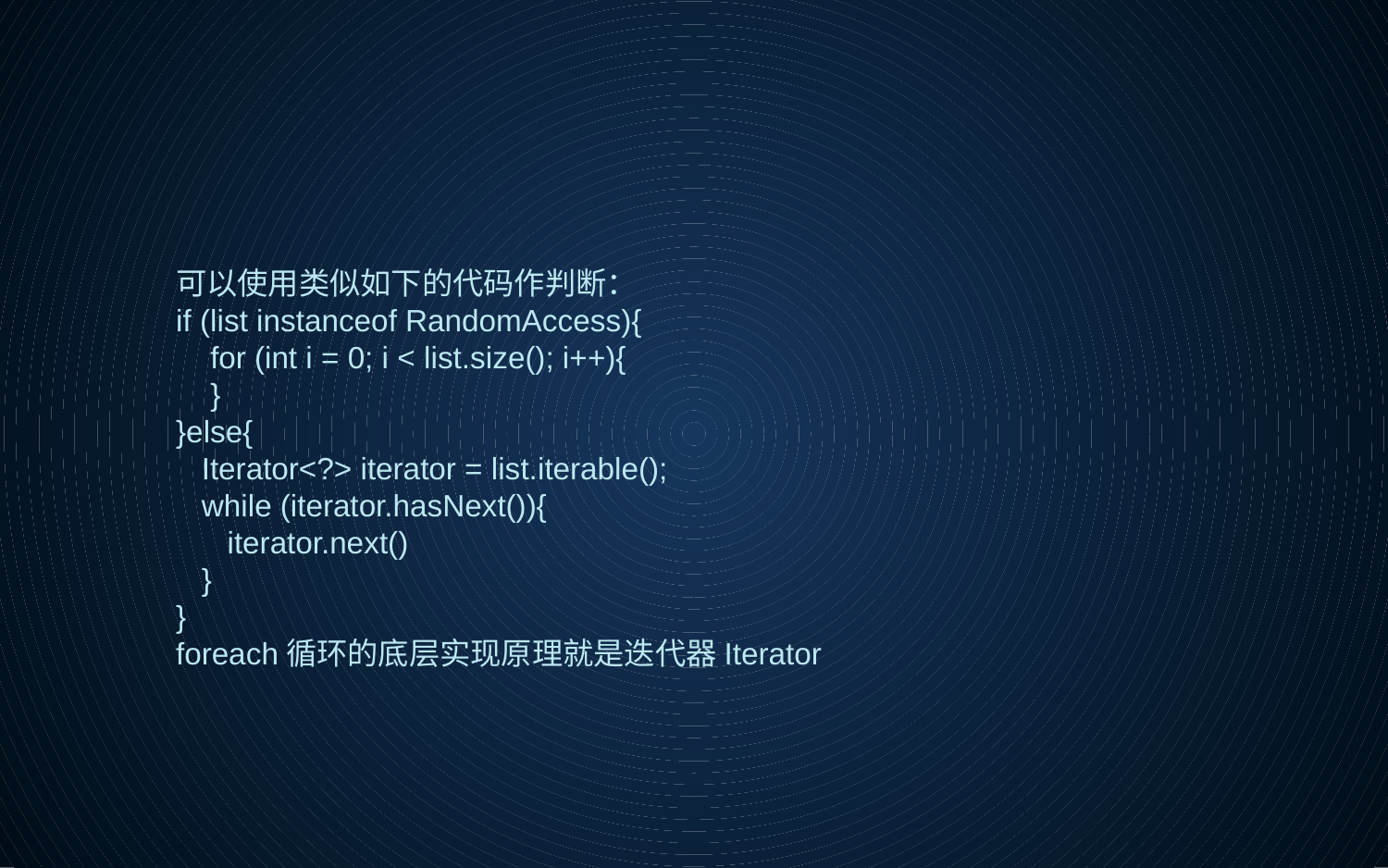

可以使用类似如下的代码作判断：
if (list instanceof RandomAccess){
    for (int i = 0; i < list.size(); i++){
    }
}else{
   Iterator<?> iterator = list.iterable();
   while (iterator.hasNext()){
      iterator.next()
   }
}
foreach循环的底层实现原理就是迭代器Iterator